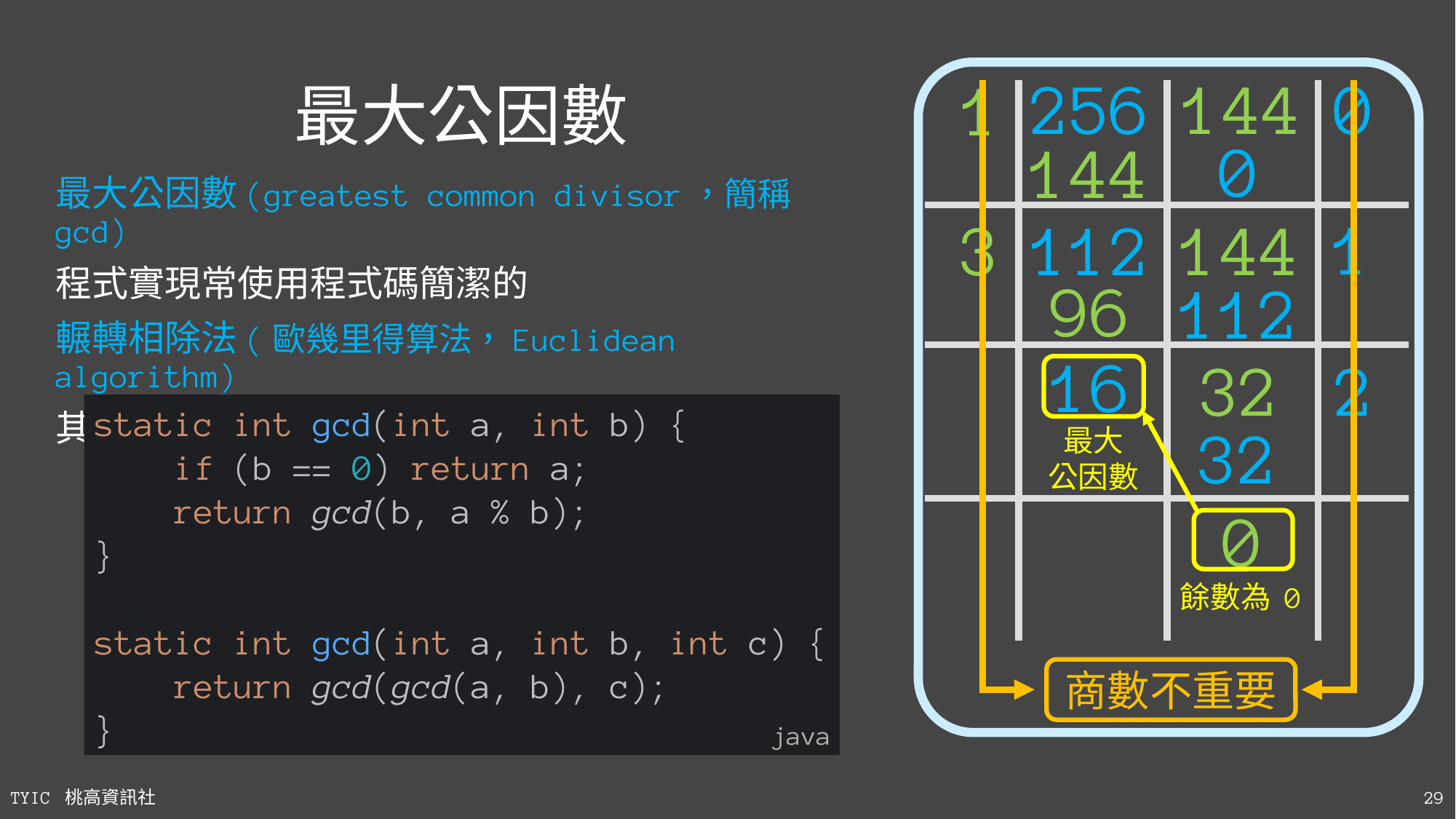

# 最大公因數
256
144
0
1

0
144
最大公因數(greatest common divisor，簡稱 gcd)
程式實現常使用程式碼簡潔的
輾轉相除法(歐幾里得算法，Euclidean algorithm)
其說明：若 a = bq + r，則 gcd(a , b) = gcd(b , r)
1
112
144
3
96
112
16
32
2

static int gcd(int a, int b) {
    if (b == 0) return a;
    return gcd(b, a % b);
}
static int gcd(int a, int b, int c) {
    return gcd(gcd(a, b), c);
}
java
32
最大
公因數
0

餘數為 0
商數不重要